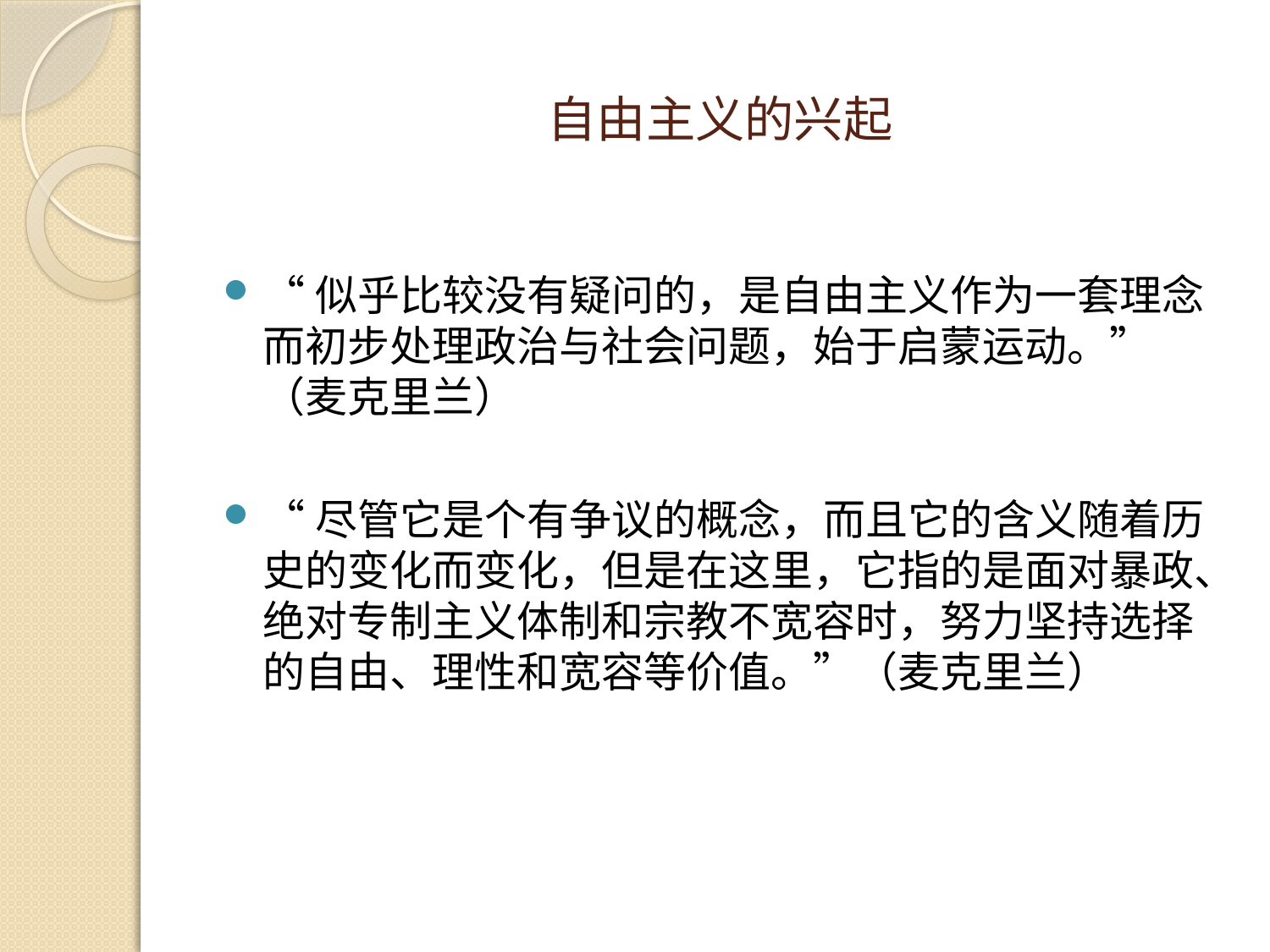

# 自由主义的兴起

“似乎比较没有疑问的，是自由主义作为一套理念而初步处理政治与社会问题，始于启蒙运动。”（麦克里兰）

“尽管它是个有争议的概念，而且它的含义随着历史的变化而变化，但是在这里，它指的是面对暴政、绝对专制主义体制和宗教不宽容时，努力坚持选择的自由、理性和宽容等价值。”（麦克里兰）